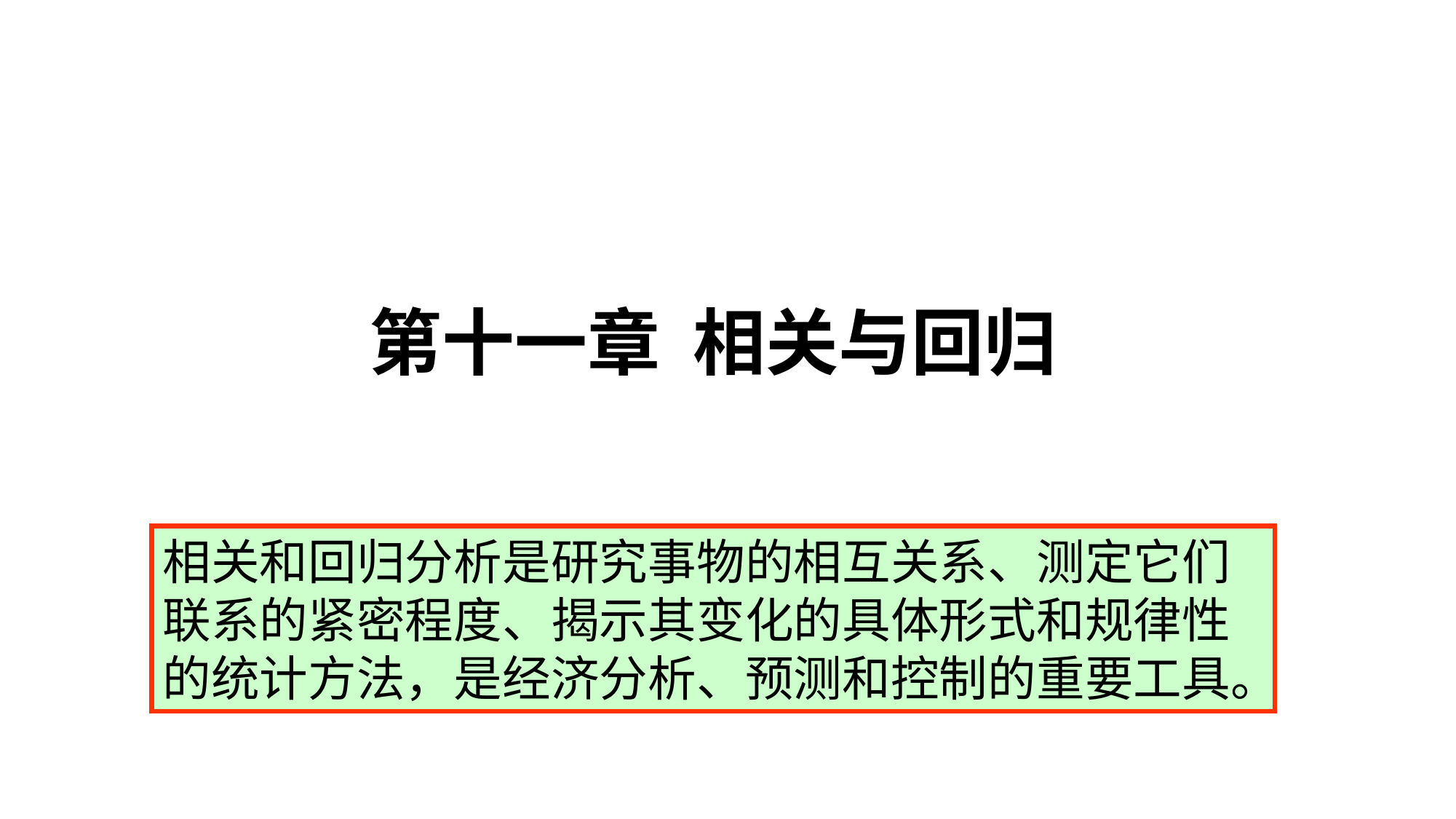

# 第十一章  相关与回归
相关和回归分析是研究事物的相互关系、测定它们联系的紧密程度、揭示其变化的具体形式和规律性的统计方法，是经济分析、预测和控制的重要工具。